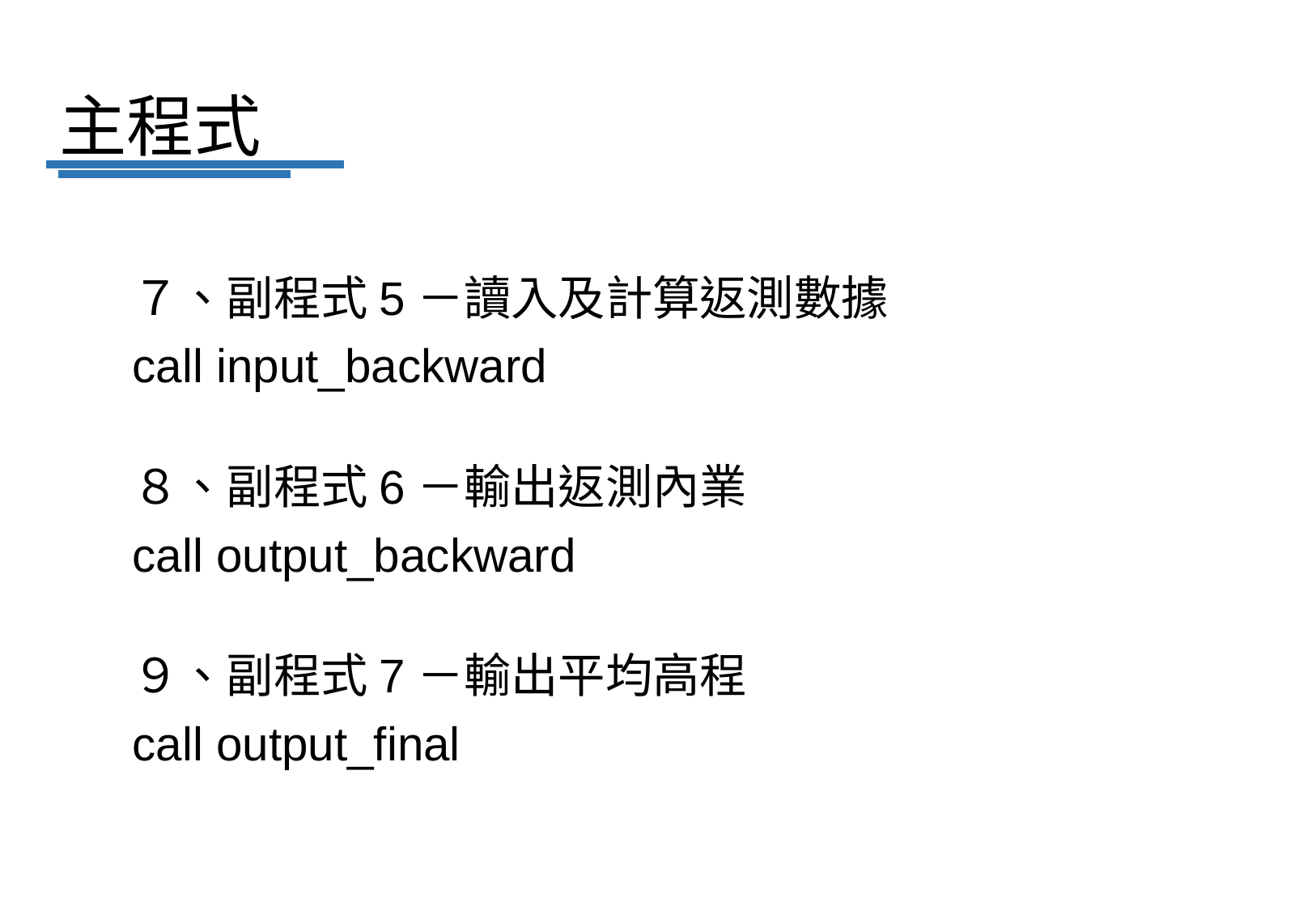

# 主程式

７、副程式5－讀入及計算返測數據
call input_backward

８、副程式6－輸出返測內業
call output_backward

９、副程式7－輸出平均高程
call output_final